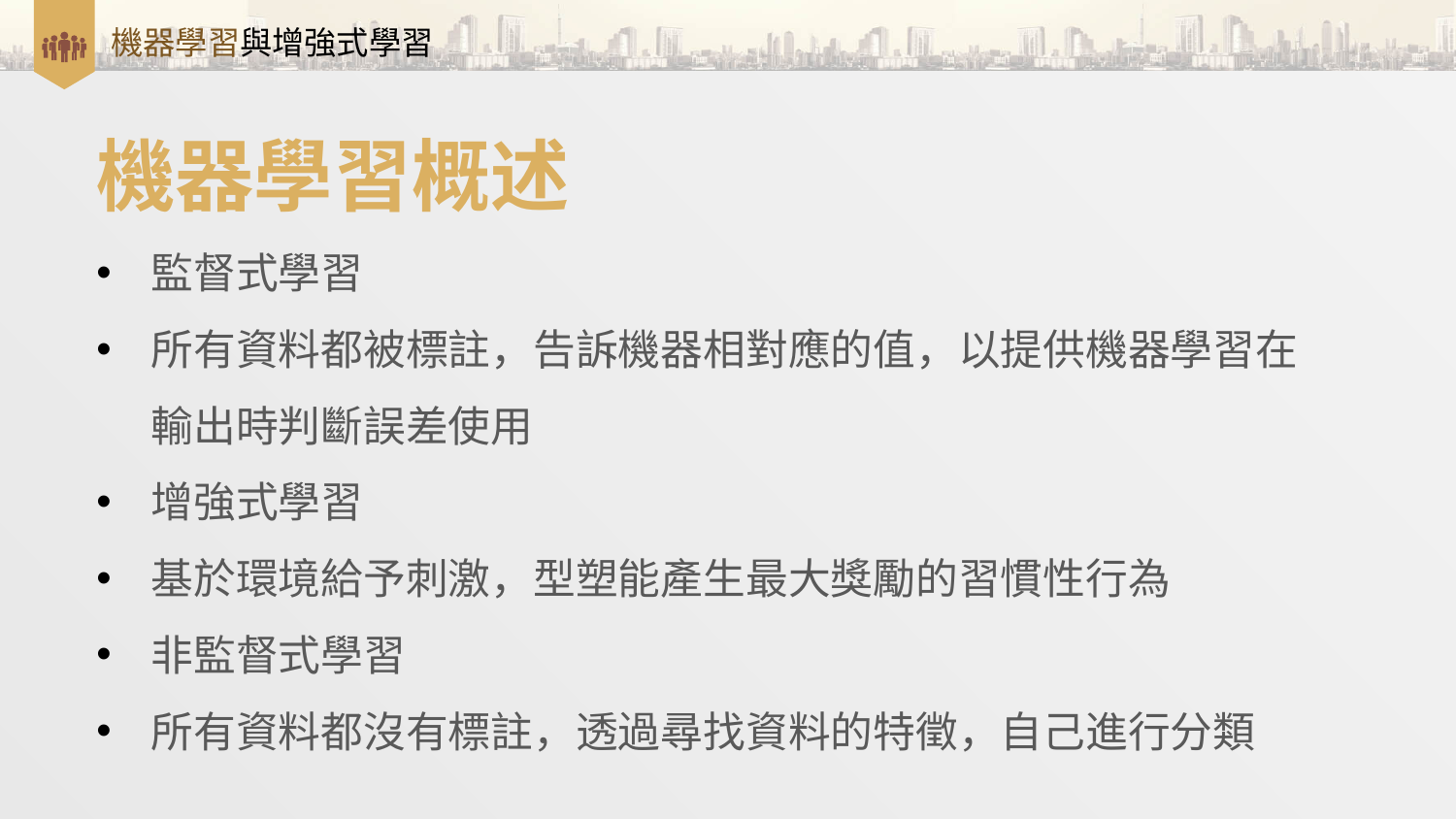

# 機器學習與增強式學習

機器學習概述
監督式學習
所有資料都被標註，告訴機器相對應的值，以提供機器學習在輸出時判斷誤差使用
增強式學習
基於環境給予刺激，型塑能產生最大獎勵的習慣性行為
非監督式學習
所有資料都沒有標註，透過尋找資料的特徵，自己進行分類